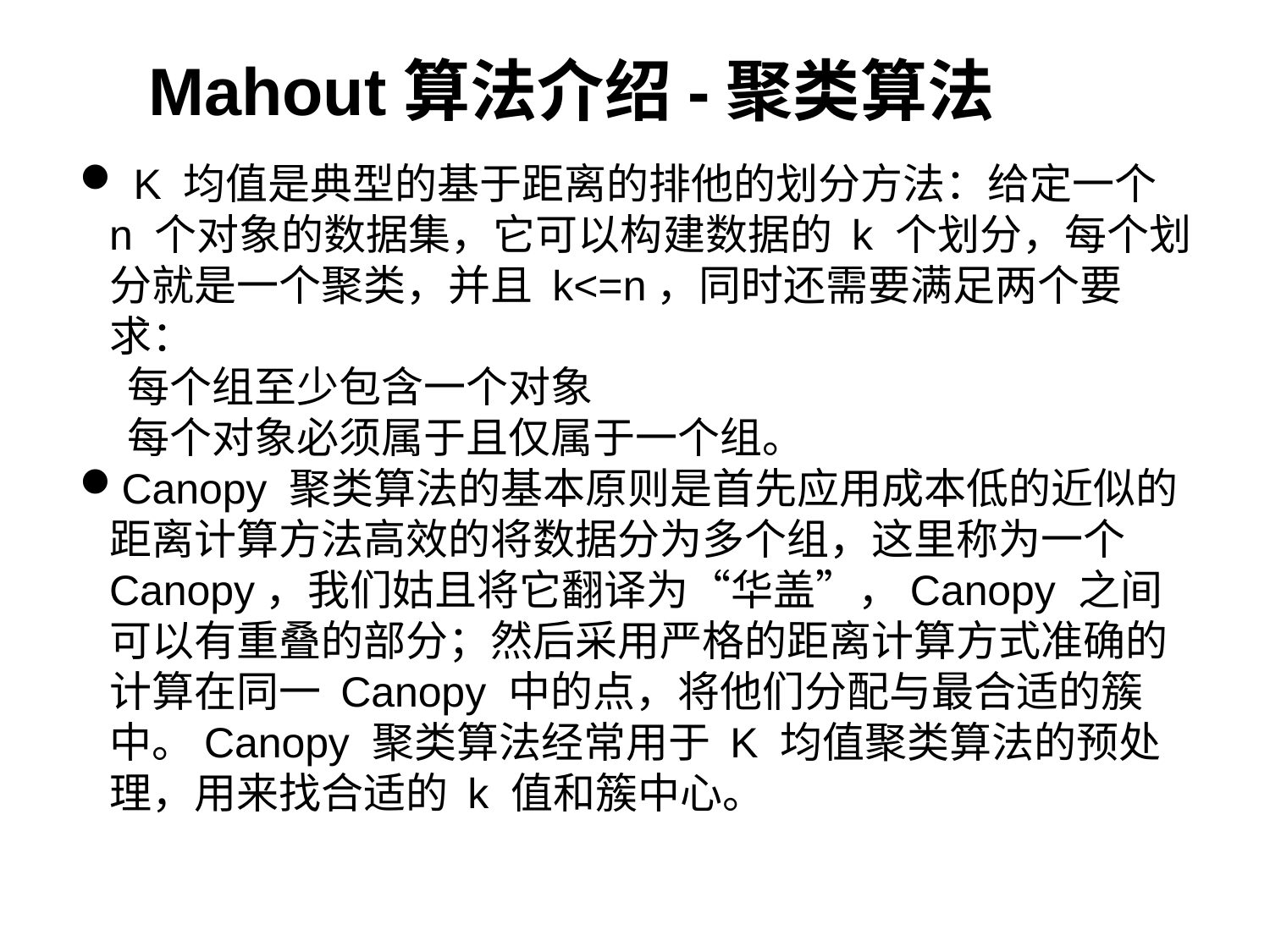

Mahout算法介绍-聚类算法

 K 均值是典型的基于距离的排他的划分方法：给定一个 n 个对象的数据集，它可以构建数据的 k 个划分，每个划分就是一个聚类，并且 k<=n，同时还需要满足两个要求：
    每个组至少包含一个对象
    每个对象必须属于且仅属于一个组。
Canopy 聚类算法的基本原则是首先应用成本低的近似的距离计算方法高效的将数据分为多个组，这里称为一个 Canopy，我们姑且将它翻译为“华盖”，Canopy 之间可以有重叠的部分；然后采用严格的距离计算方式准确的计算在同一 Canopy 中的点，将他们分配与最合适的簇中。Canopy 聚类算法经常用于 K 均值聚类算法的预处理，用来找合适的 k 值和簇中心。